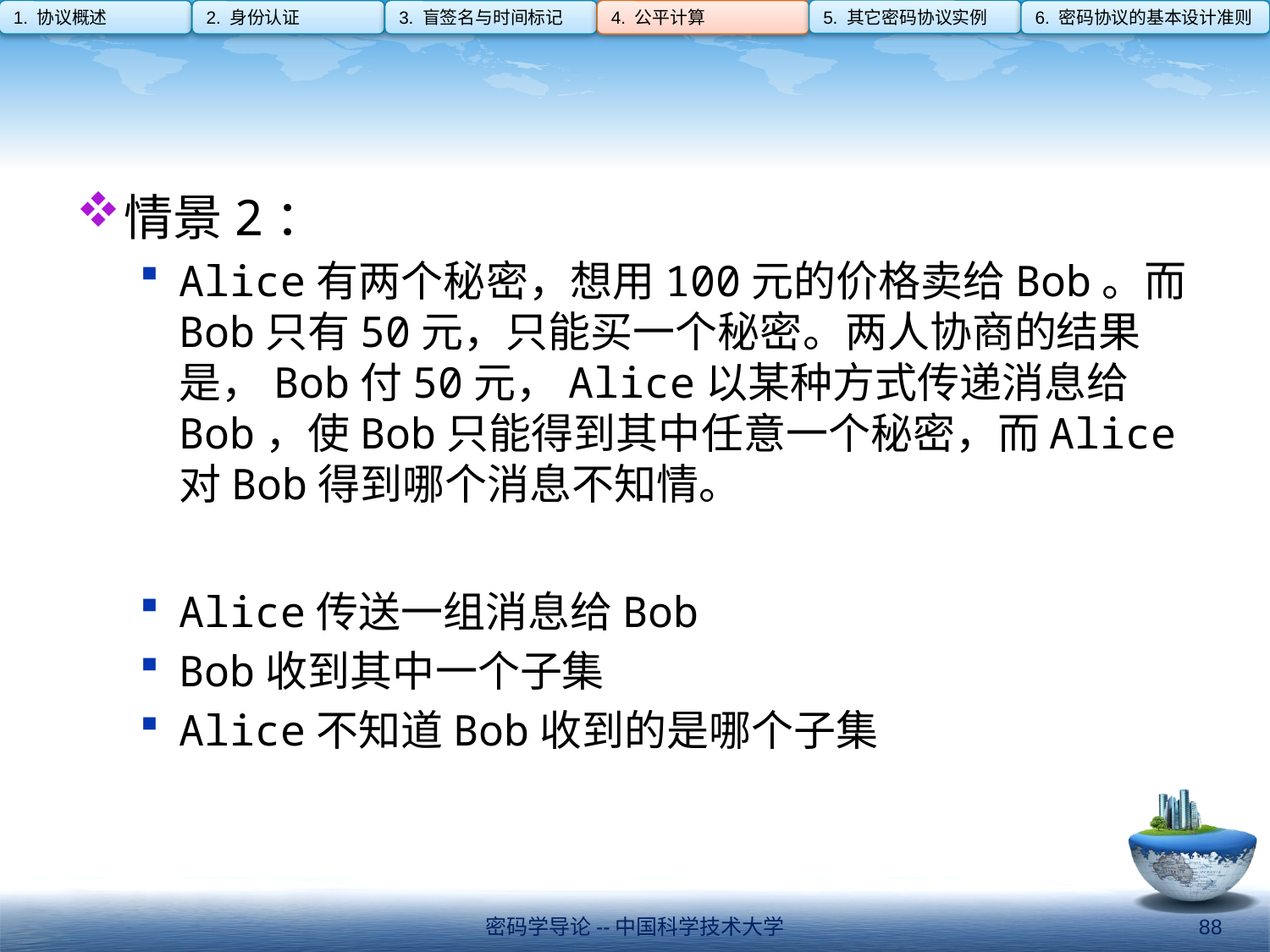

5. 其它密码协议实例
1. 协议概述
2. 身份认证
3. 盲签名与时间标记
4. 公平计算
6. 密码协议的基本设计准则
#
情景2：
Alice有两个秘密，想用100元的价格卖给Bob。而Bob只有50元，只能买一个秘密。两人协商的结果是，Bob付50元，Alice以某种方式传递消息给Bob，使Bob只能得到其中任意一个秘密，而Alice对Bob得到哪个消息不知情。

Alice传送一组消息给Bob
Bob收到其中一个子集
Alice不知道Bob收到的是哪个子集
密码学导论--中国科学技术大学
88